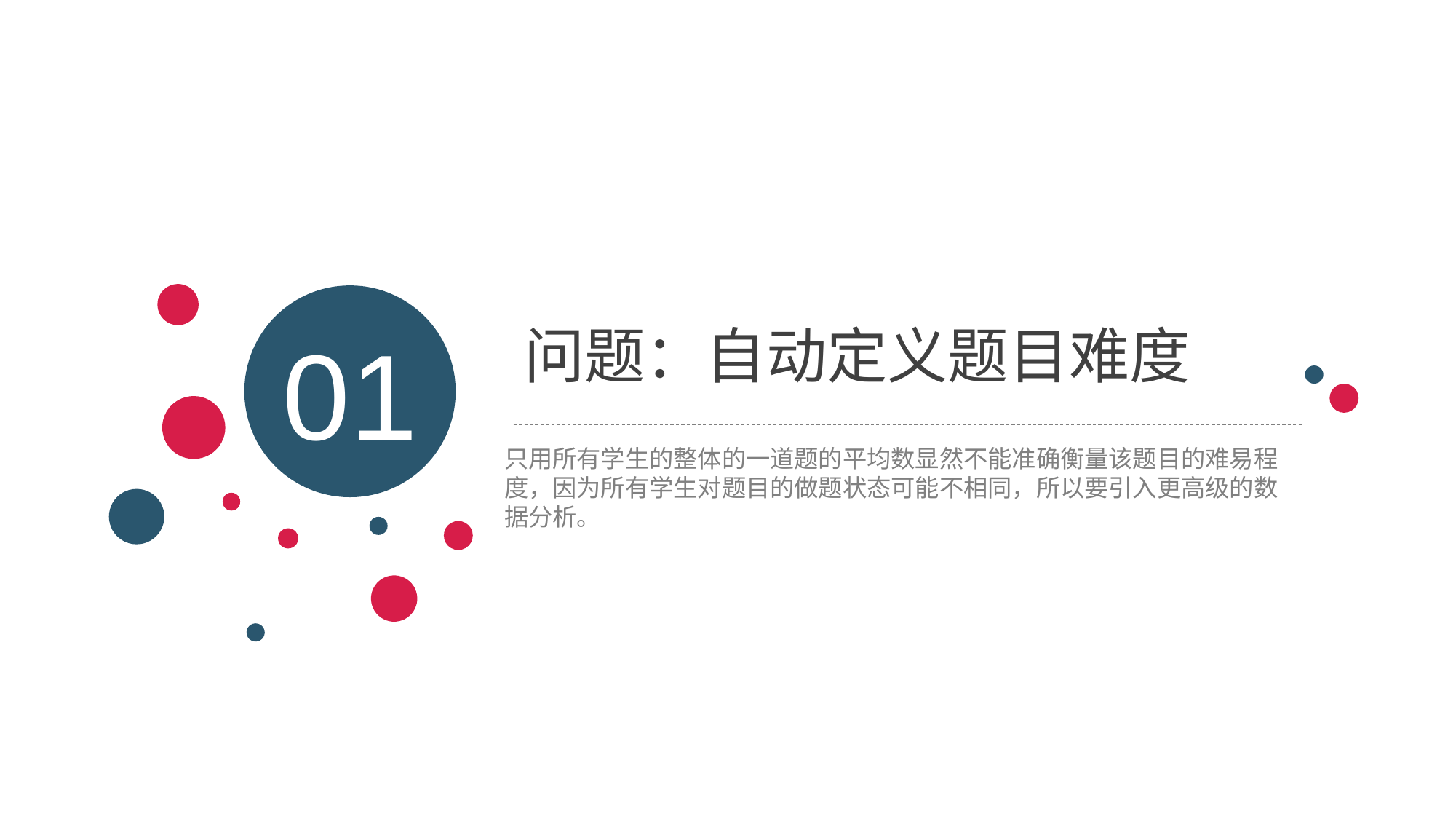

01
问题：自动定义题目难度

只用所有学生的整体的一道题的平均数显然不能准确衡量该题目的难易程度，因为所有学生对题目的做题状态可能不相同，所以要引入更高级的数据分析。